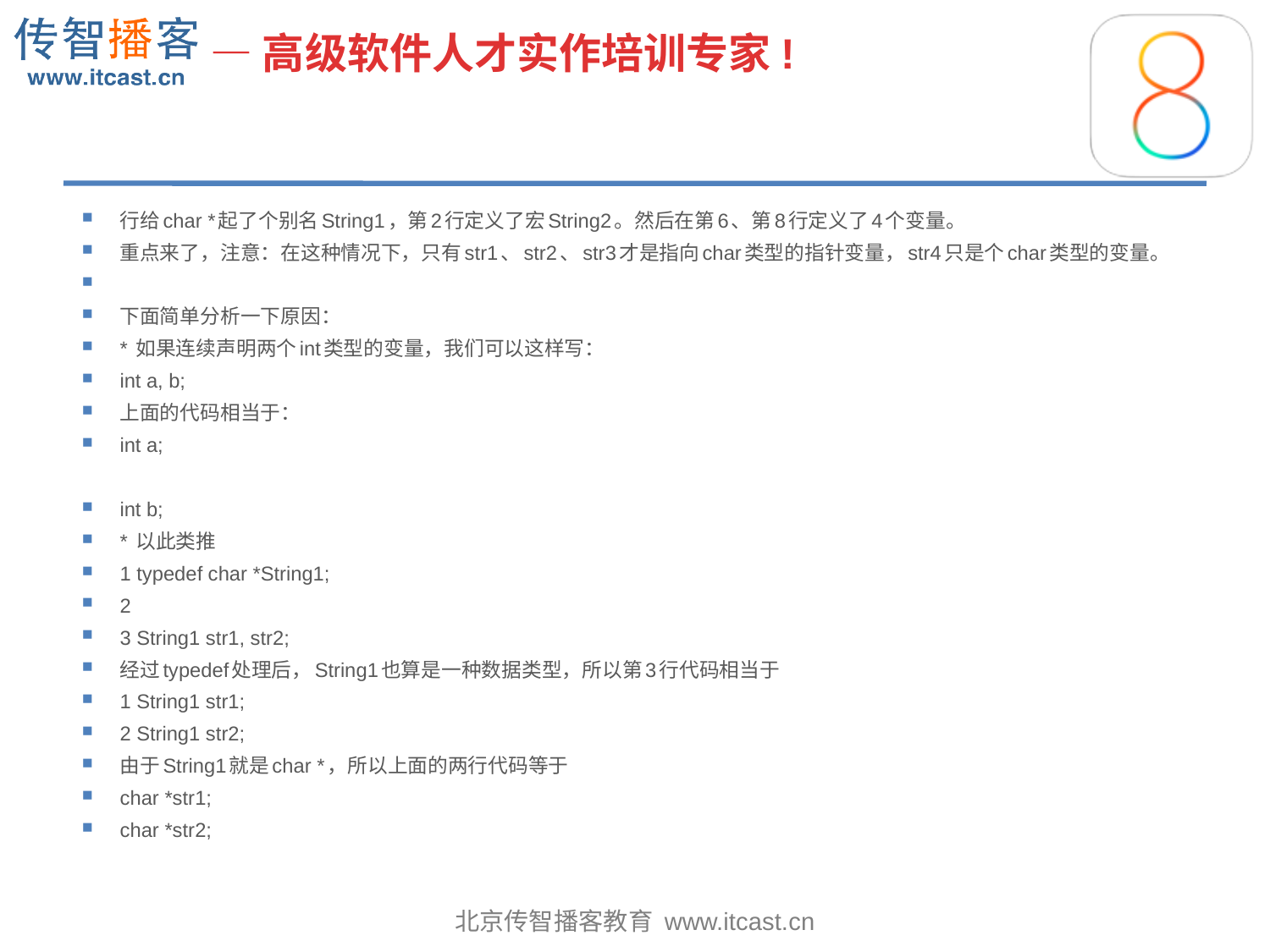

#
行给char *起了个别名String1，第2行定义了宏String2。然后在第6、第8行定义了4个变量。
重点来了，注意：在这种情况下，只有str1、str2、str3才是指向char类型的指针变量，str4只是个char类型的变量。

下面简单分析一下原因：
* 如果连续声明两个int类型的变量，我们可以这样写：
int a, b;
上面的代码相当于：
int a;

int b;
* 以此类推
1 typedef char *String1;
2
3 String1 str1, str2;
经过typedef处理后，String1也算是一种数据类型，所以第3行代码相当于
1 String1 str1;
2 String1 str2;
由于String1就是char *，所以上面的两行代码等于
char *str1;
char *str2;